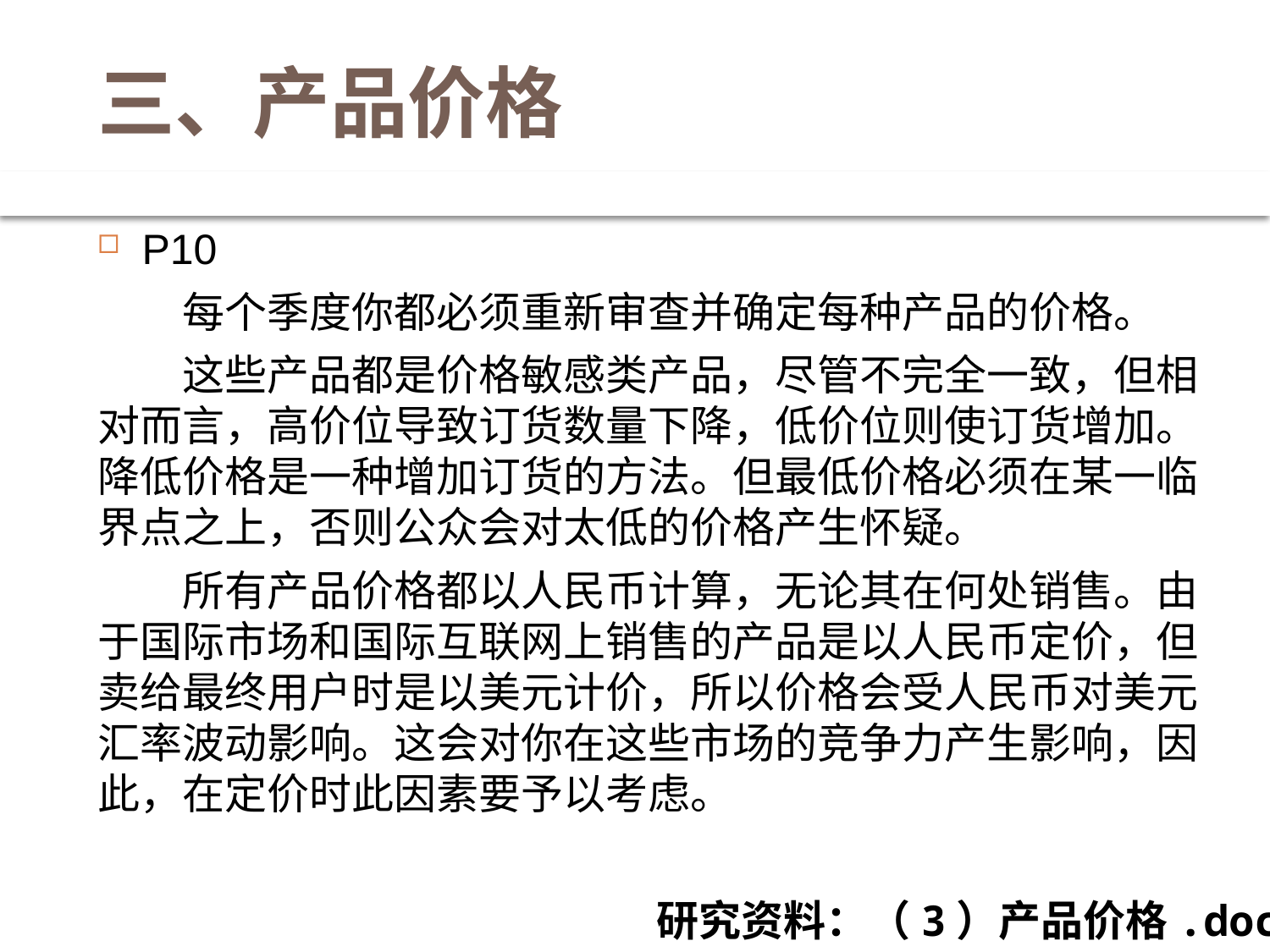

# 三、产品价格
P10
　　每个季度你都必须重新审查并确定每种产品的价格。
　　这些产品都是价格敏感类产品，尽管不完全一致，但相对而言，高价位导致订货数量下降，低价位则使订货增加。降低价格是一种增加订货的方法。但最低价格必须在某一临界点之上，否则公众会对太低的价格产生怀疑。
　　所有产品价格都以人民币计算，无论其在何处销售。由于国际市场和国际互联网上销售的产品是以人民币定价，但卖给最终用户时是以美元计价，所以价格会受人民币对美元汇率波动影响。这会对你在这些市场的竞争力产生影响，因此，在定价时此因素要予以考虑。
研究资料：（3）产品价格.doc